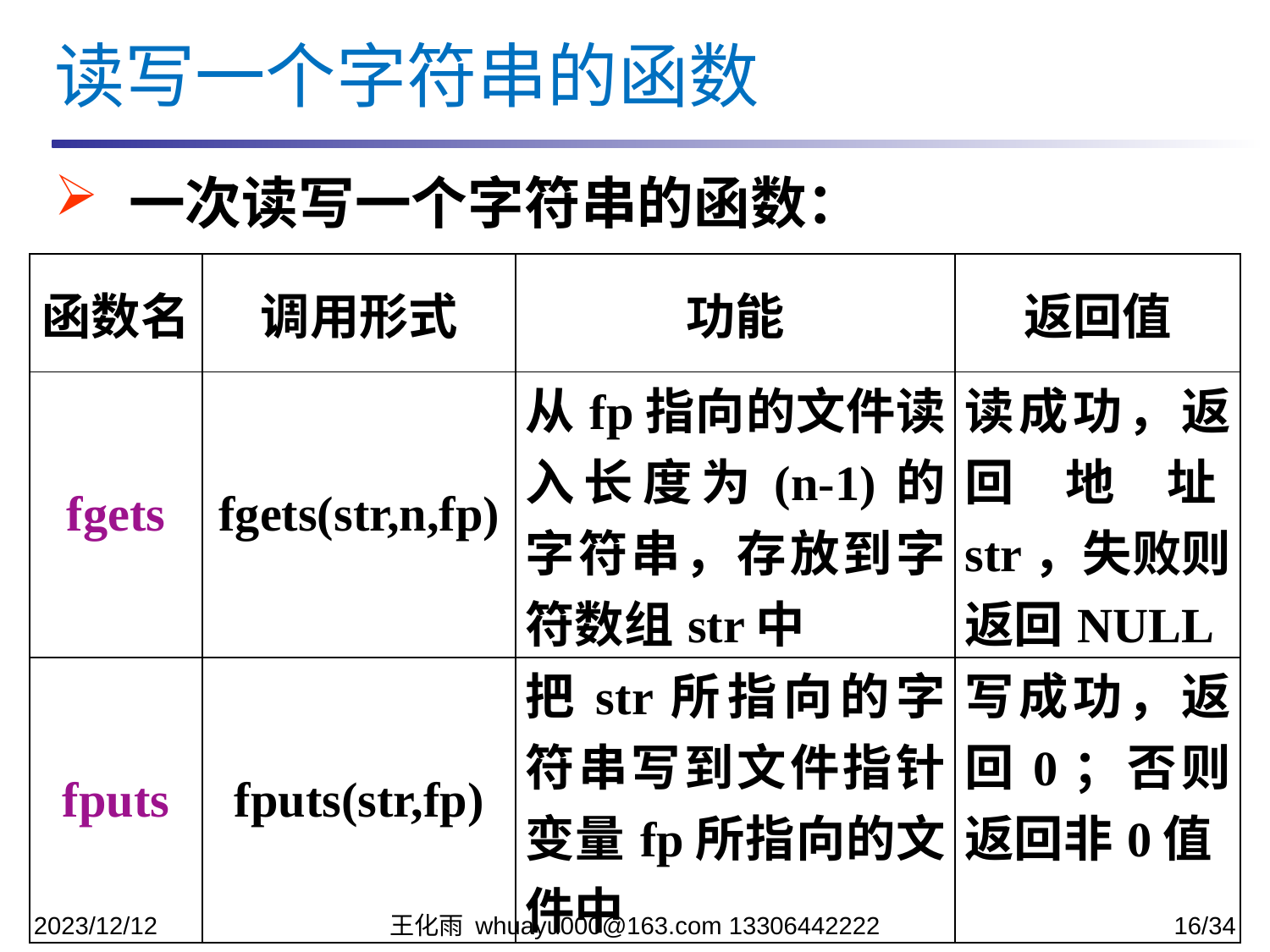

读写一个字符串的函数
 一次读写一个字符串的函数：
| 函数名 | 调用形式 | 功能 | 返回值 |
| --- | --- | --- | --- |
| fgets | fgets(str,n,fp) | 从fp指向的文件读入长度为(n-1)的字符串，存放到字符数组str中 | 读成功，返回地址str，失败则返回NULL |
| fputs | fputs(str,fp) | 把str所指向的字符串写到文件指针变量fp所指向的文件中 | 写成功，返回0；否则返回非0值 |
2023/12/12
王化雨 whuayu000@163.com 13306442222
16/34